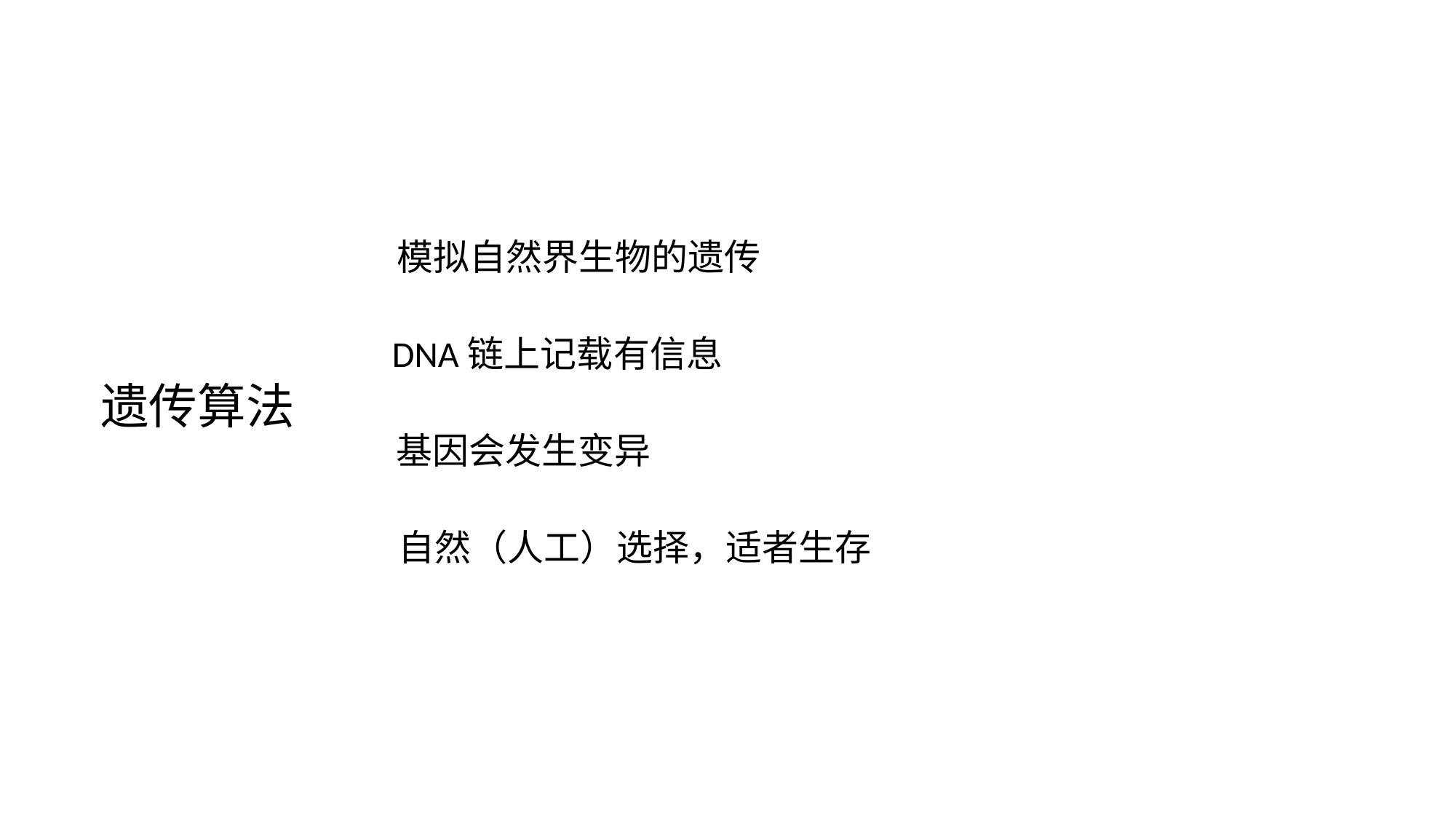

模拟自然界生物的遗传

DNA链上记载有信息
遗传算法
基因会发生变异
自然（人工）选择，适者生存